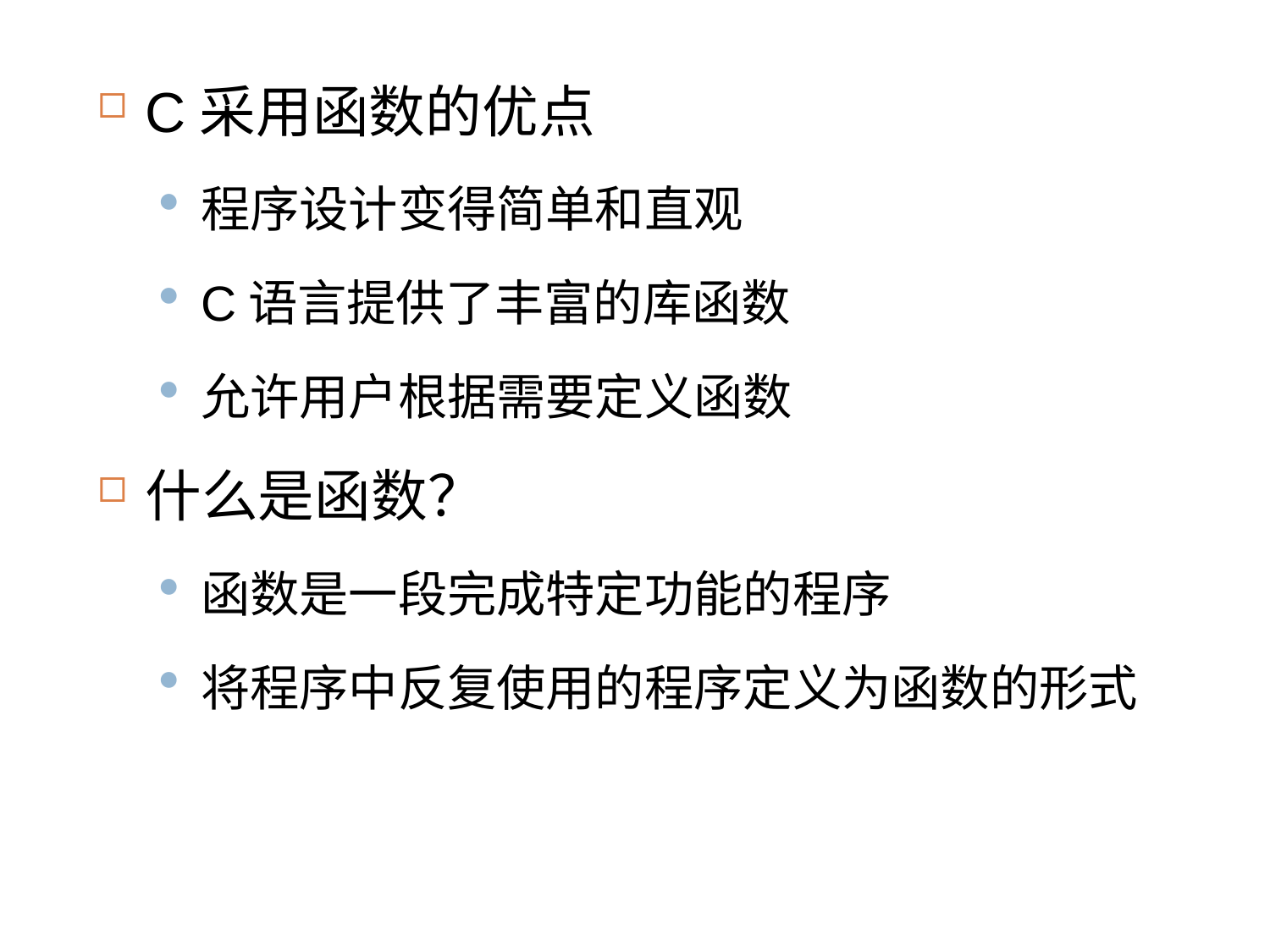

# C采用函数的优点
程序设计变得简单和直观
C语言提供了丰富的库函数
允许用户根据需要定义函数
什么是函数？
函数是一段完成特定功能的程序
将程序中反复使用的程序定义为函数的形式